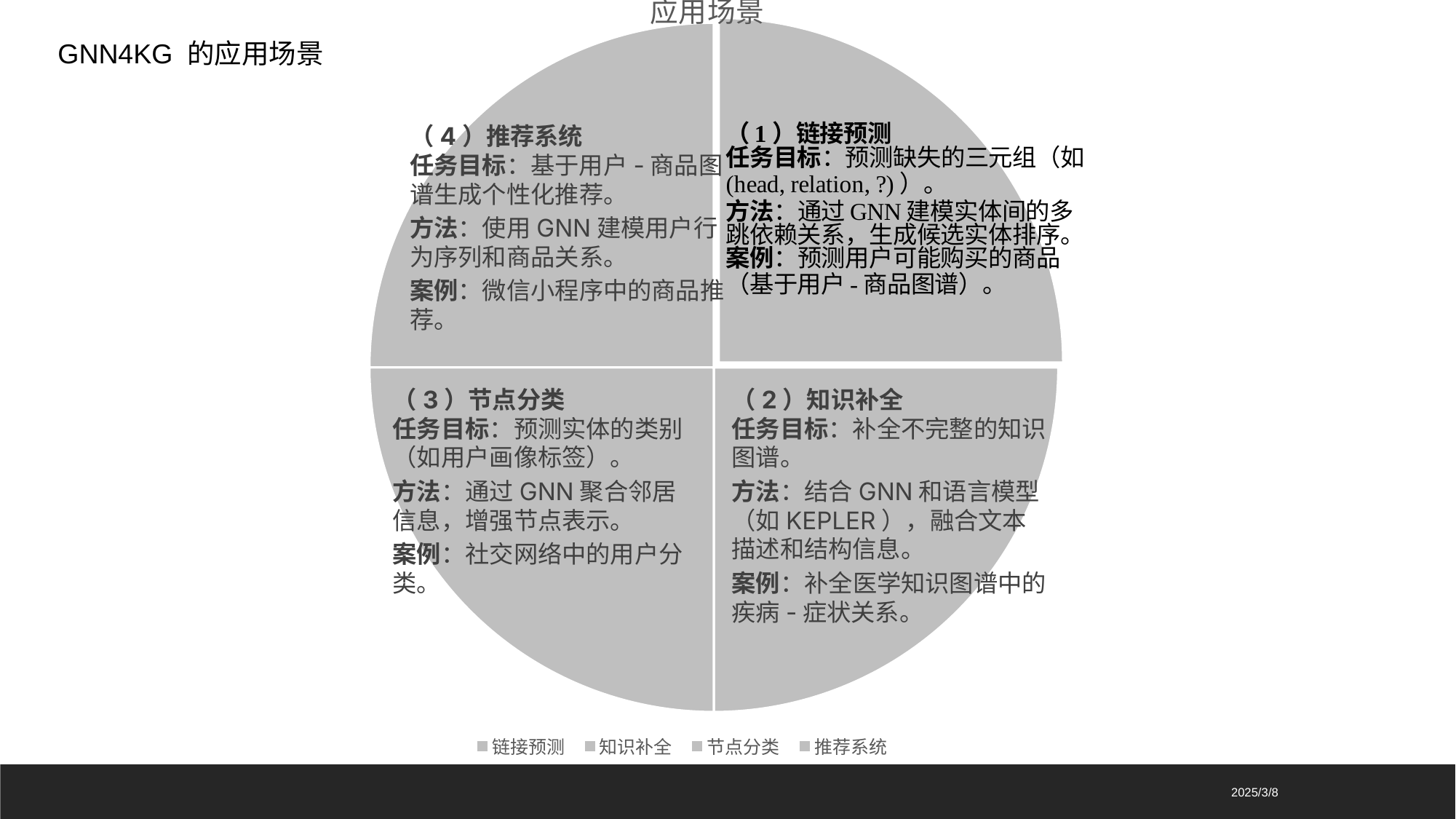

### Chart:

| Category | 应用场景 | 列1 |
|---|---|---|
| 链接预测 | 2.0 | 0.0 |
| 知识补全 | 2.0 | None |
| 节点分类 | 2.0 | None |
| 推荐系统 | 2.0 | None |
GNN4KG 的应用场景
（4）推荐系统
任务目标：基于用户-商品图谱生成个性化推荐。
方法：使用GNN建模用户行为序列和商品关系。
案例：微信小程序中的商品推荐。

（3）节点分类
任务目标：预测实体的类别（如用户画像标签）。
方法：通过GNN聚合邻居信息，增强节点表示。
案例：社交网络中的用户分类。

（2）知识补全
任务目标：补全不完整的知识图谱。
方法：结合GNN和语言模型（如KEPLER），融合文本描述和结构信息。
案例：补全医学知识图谱中的疾病-症状关系。

2025/3/8